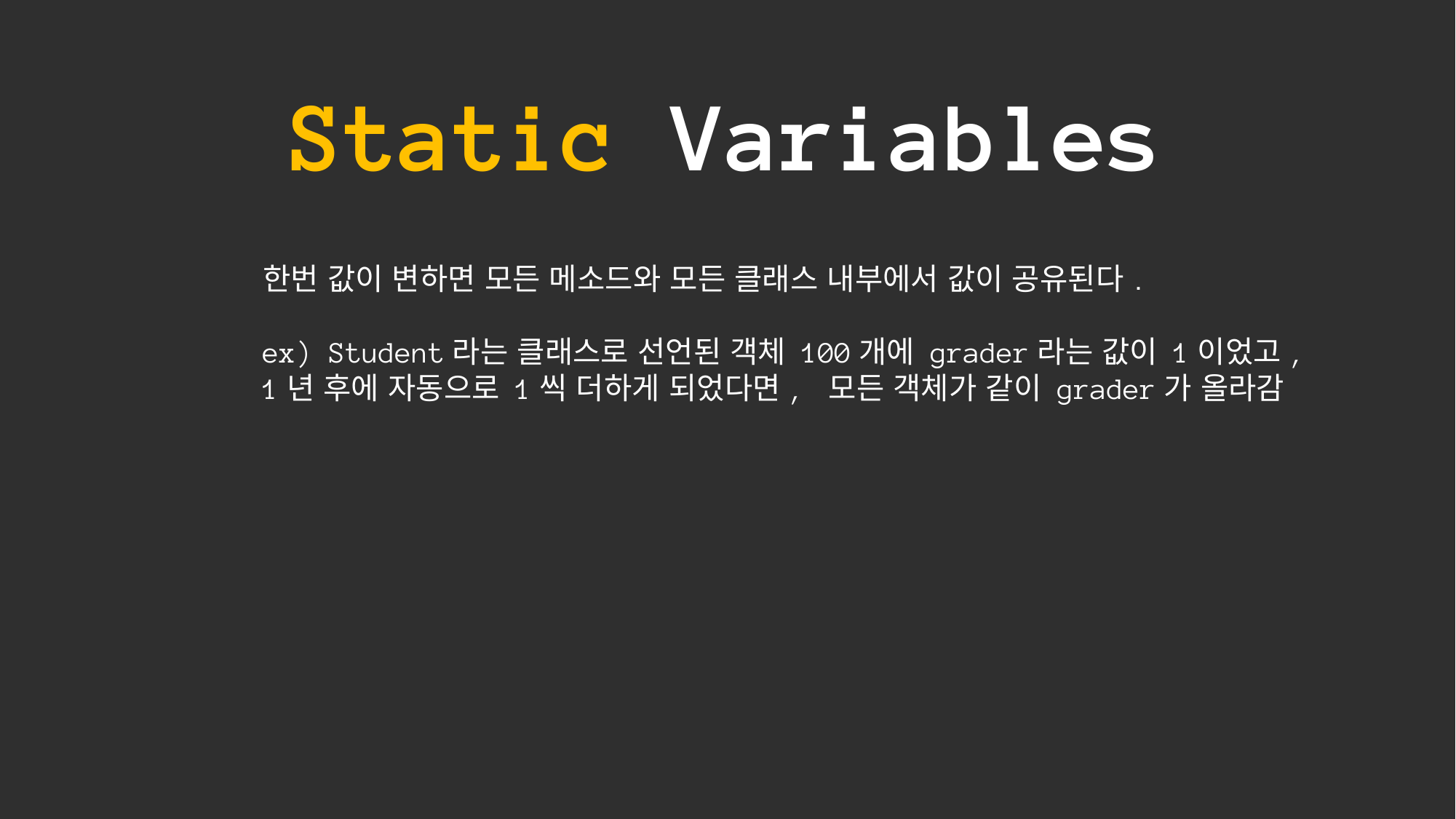

Static Variables
한번 값이 변하면 모든 메소드와 모든 클래스 내부에서 값이 공유된다.

ex) Student라는 클래스로 선언된 객체 100개에 grader라는 값이 1이었고,
1년 후에 자동으로 1씩 더하게 되었다면, 모든 객체가 같이 grader가 올라감